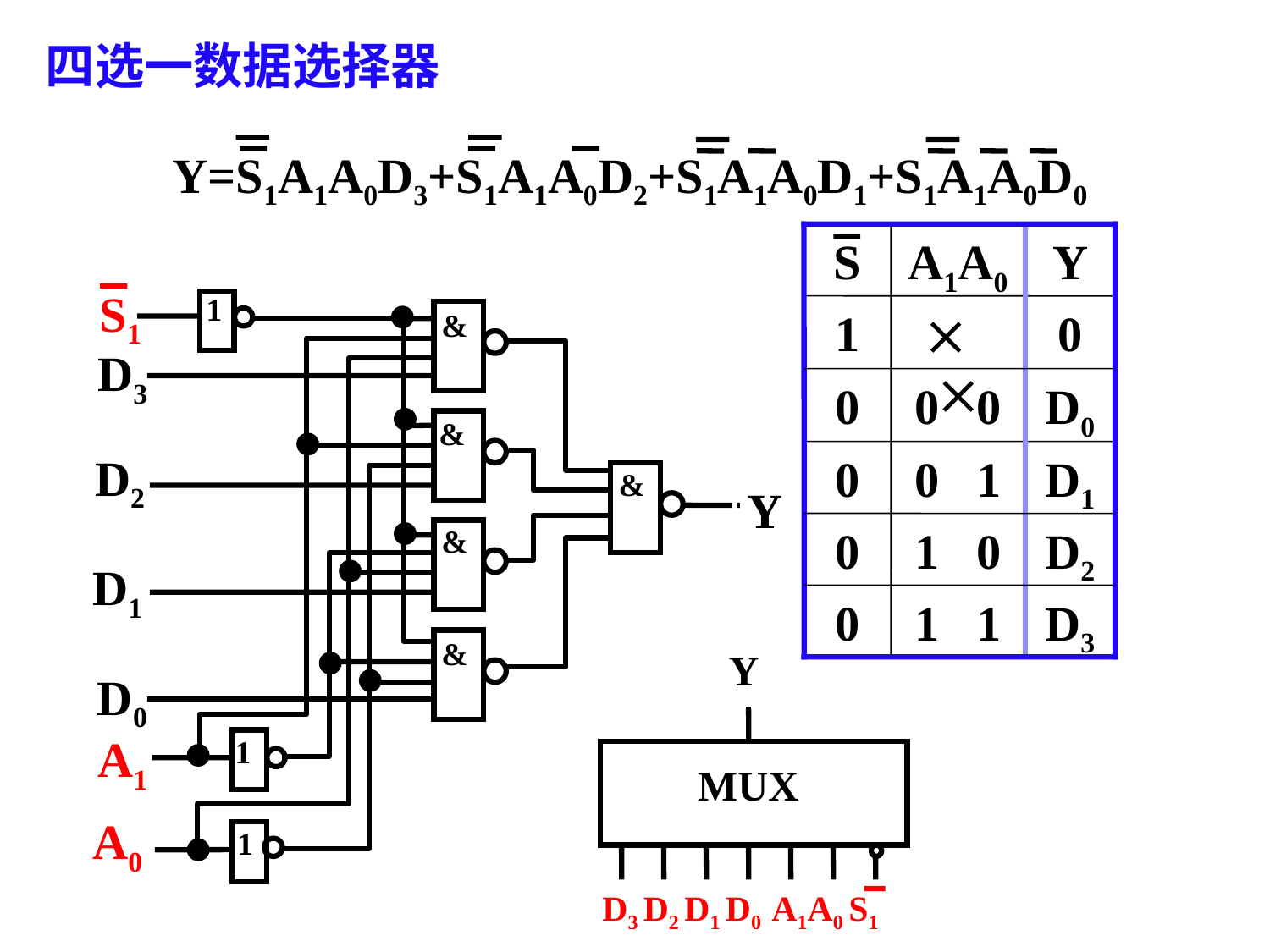

# 四选一数据选择器

Y=S1A1A0D3+S1A1A0D2+S1A1A0D1+S1A1A0D0

S

A1A0

Y

1

×   ×
0
0

0   0
D0
0

0   1
D1
0

1   0
D2
0

1   1
D3

S1

D3

D2

Y

D1

D0

A1

A0

1
&
&
&
&
&
1
1
Y

MUX

D3 D2 D1 D0  A1A0 S1